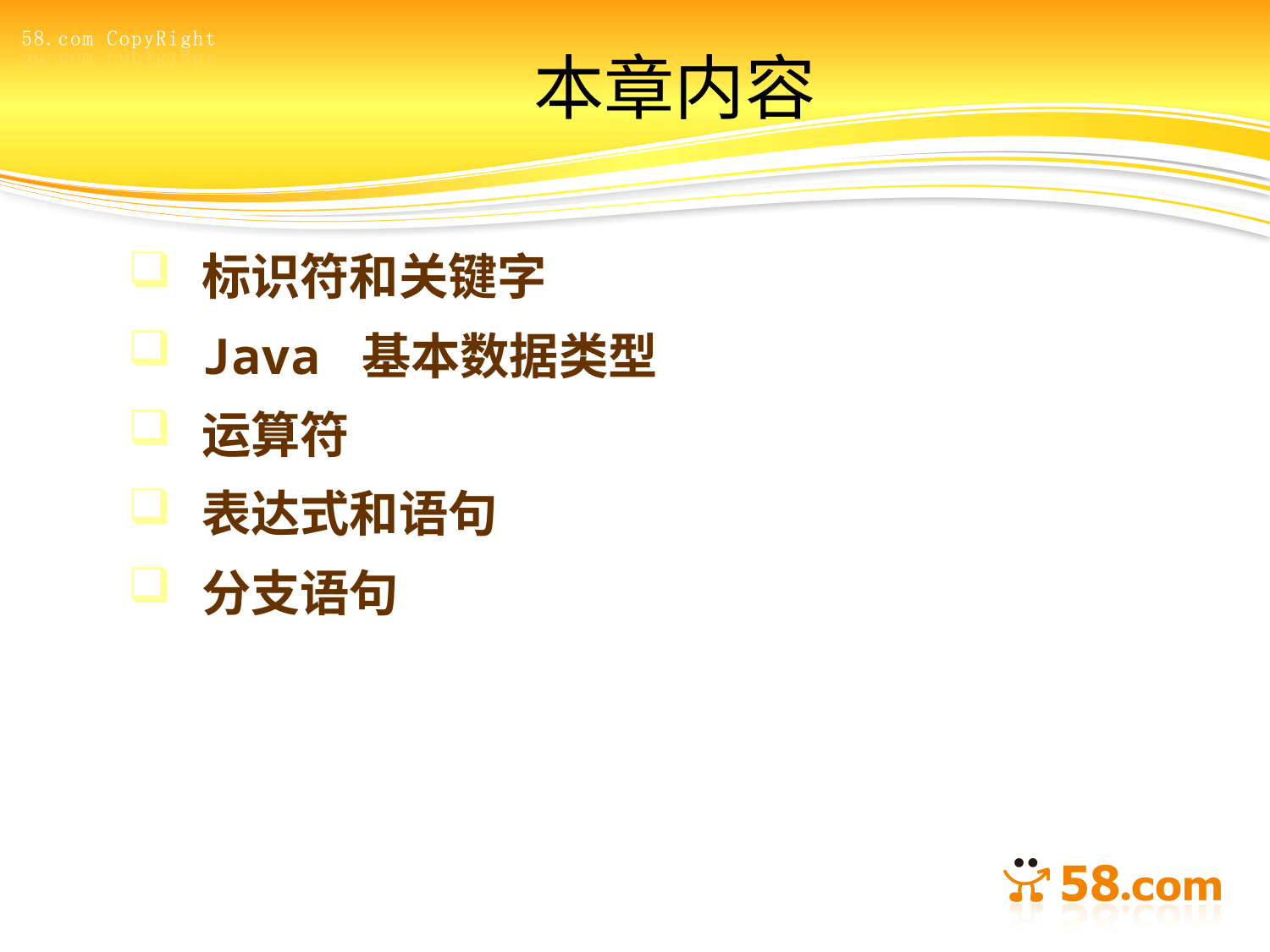

# 本章内容
标识符和关键字
Java 基本数据类型
运算符
表达式和语句
分支语句